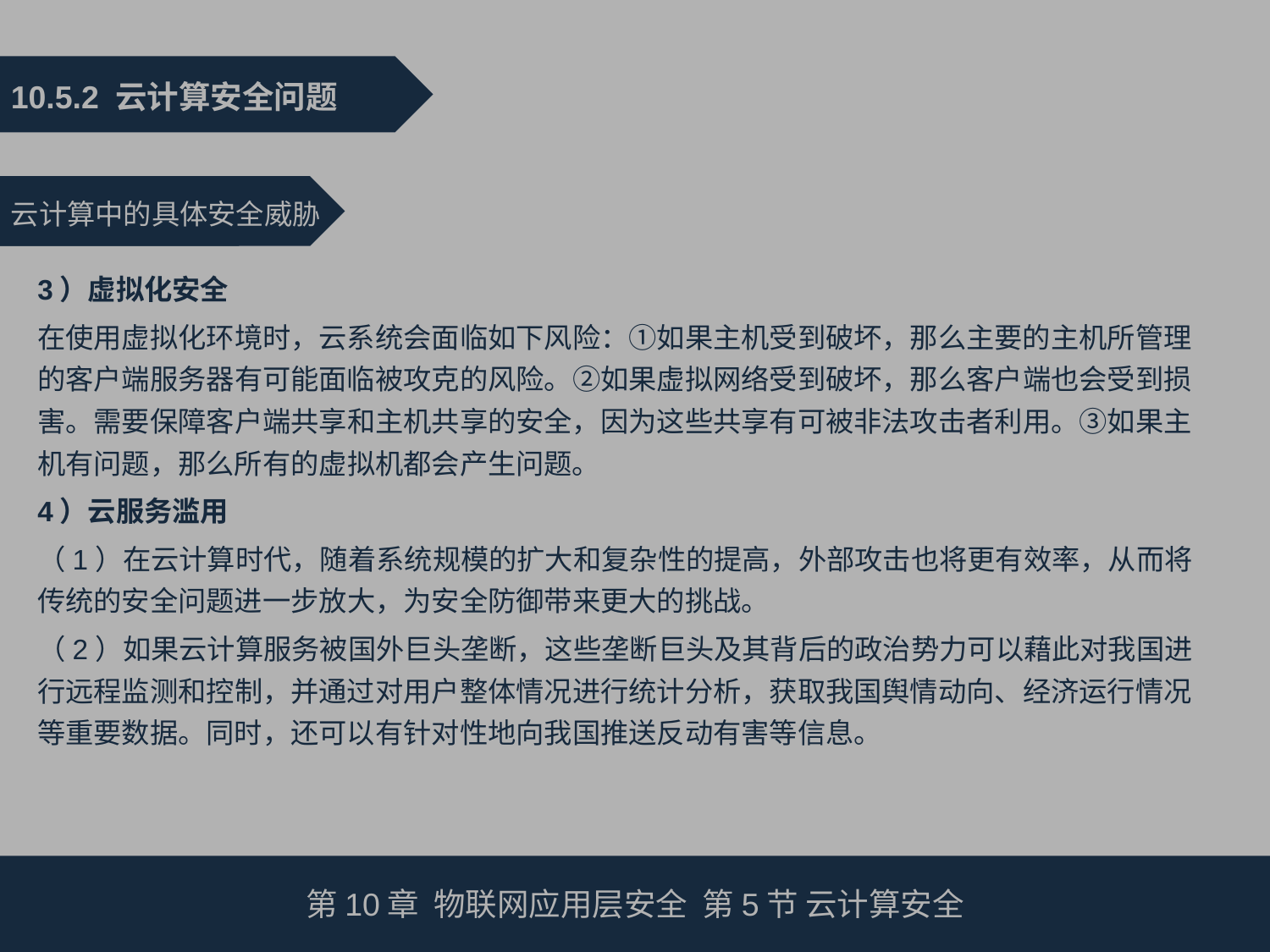

10.5.2 云计算安全问题

云计算中的具体安全威胁
3）虚拟化安全
在使用虚拟化环境时，云系统会面临如下风险：①如果主机受到破坏，那么主要的主机所管理的客户端服务器有可能面临被攻克的风险。②如果虚拟网络受到破坏，那么客户端也会受到损害。需要保障客户端共享和主机共享的安全，因为这些共享有可被非法攻击者利用。③如果主机有问题，那么所有的虚拟机都会产生问题。
4）云服务滥用
（1）在云计算时代，随着系统规模的扩大和复杂性的提高，外部攻击也将更有效率，从而将传统的安全问题进一步放大，为安全防御带来更大的挑战。
（2）如果云计算服务被国外巨头垄断，这些垄断巨头及其背后的政治势力可以藉此对我国进行远程监测和控制，并通过对用户整体情况进行统计分析，获取我国舆情动向、经济运行情况等重要数据。同时，还可以有针对性地向我国推送反动有害等信息。